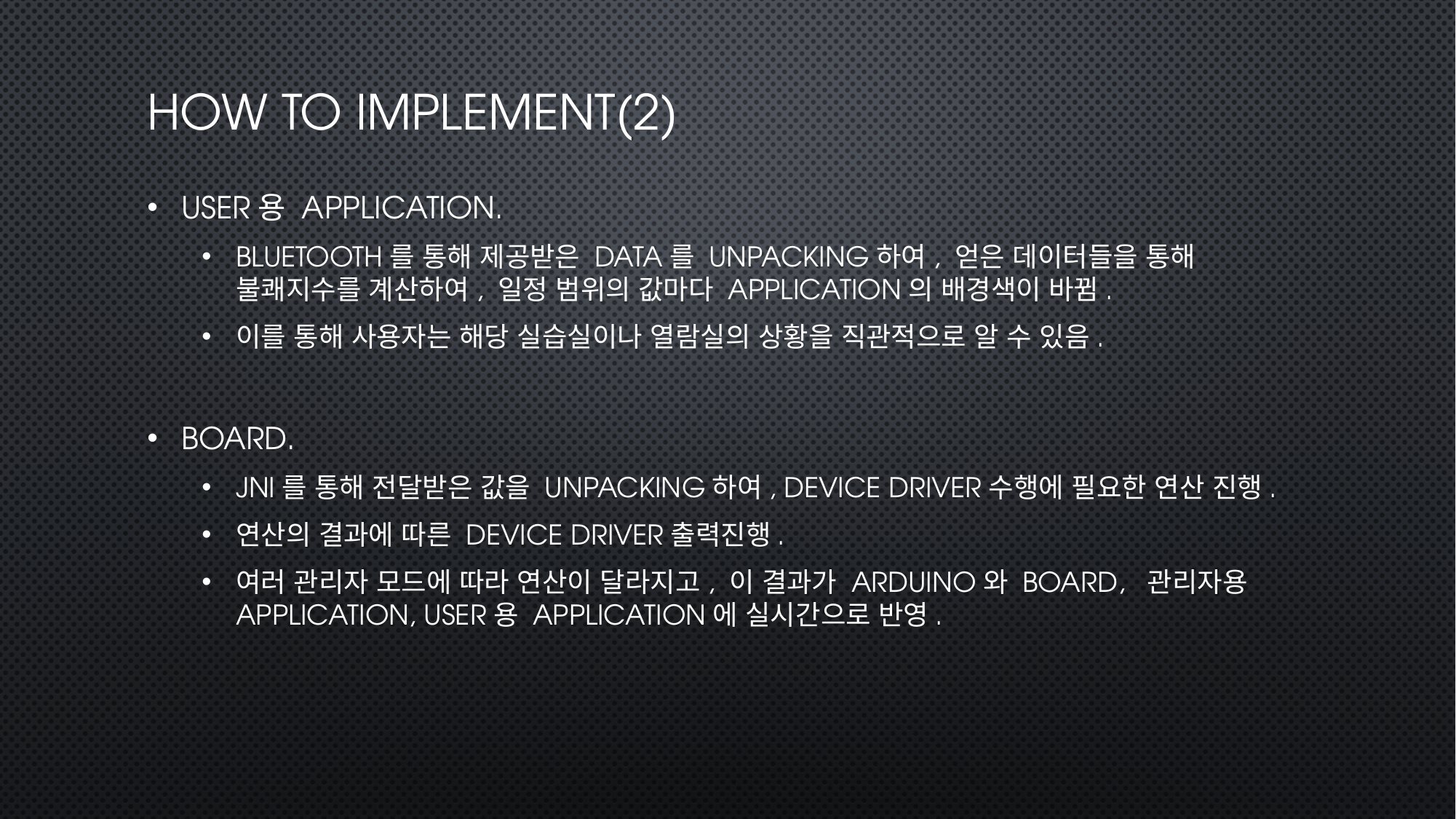

# How to implement(2)
User용 Application.
Bluetooth를 통해 제공받은 Data를 Unpacking하여, 얻은 데이터들을 통해 불쾌지수를 계산하여, 일정 범위의 값마다 Application의 배경색이 바뀜.
이를 통해 사용자는 해당 실습실이나 열람실의 상황을 직관적으로 알 수 있음.

Board.
JNI를 통해 전달받은 값을 Unpacking하여, device driver수행에 필요한 연산 진행.
연산의 결과에 따른 Device driver출력진행.
여러 관리자 모드에 따라 연산이 달라지고, 이 결과가 Arduino와 Board,  관리자용 application, User용 application에 실시간으로 반영.